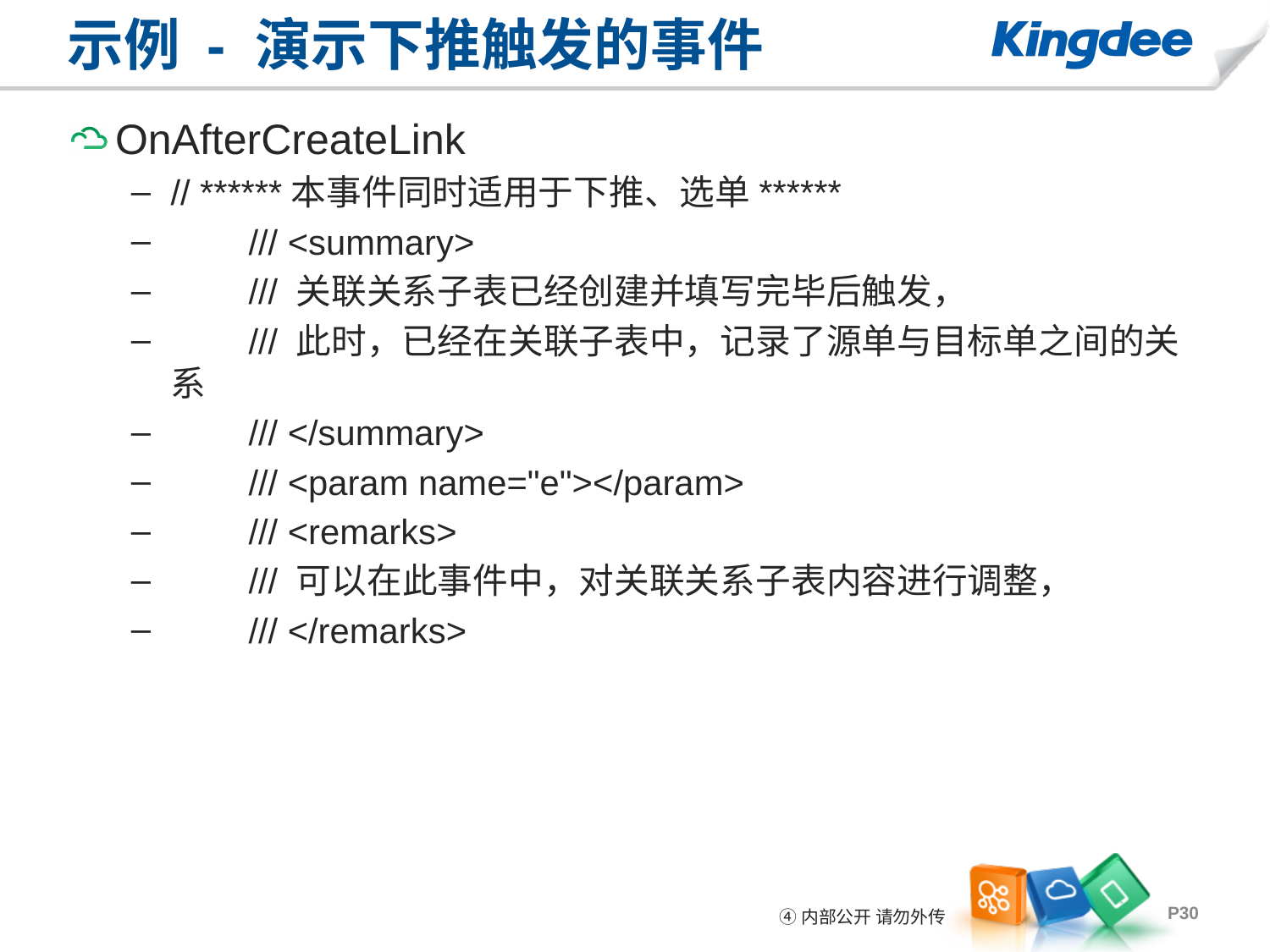

# 示例 - 演示下推触发的事件
OnAfterCreateLink
// ******本事件同时适用于下推、选单******
        /// <summary>
        /// 关联关系子表已经创建并填写完毕后触发，
        /// 此时，已经在关联子表中，记录了源单与目标单之间的关系
        /// </summary>
        /// <param name="e"></param>
        /// <remarks>
        /// 可以在此事件中，对关联关系子表内容进行调整，
        /// </remarks>